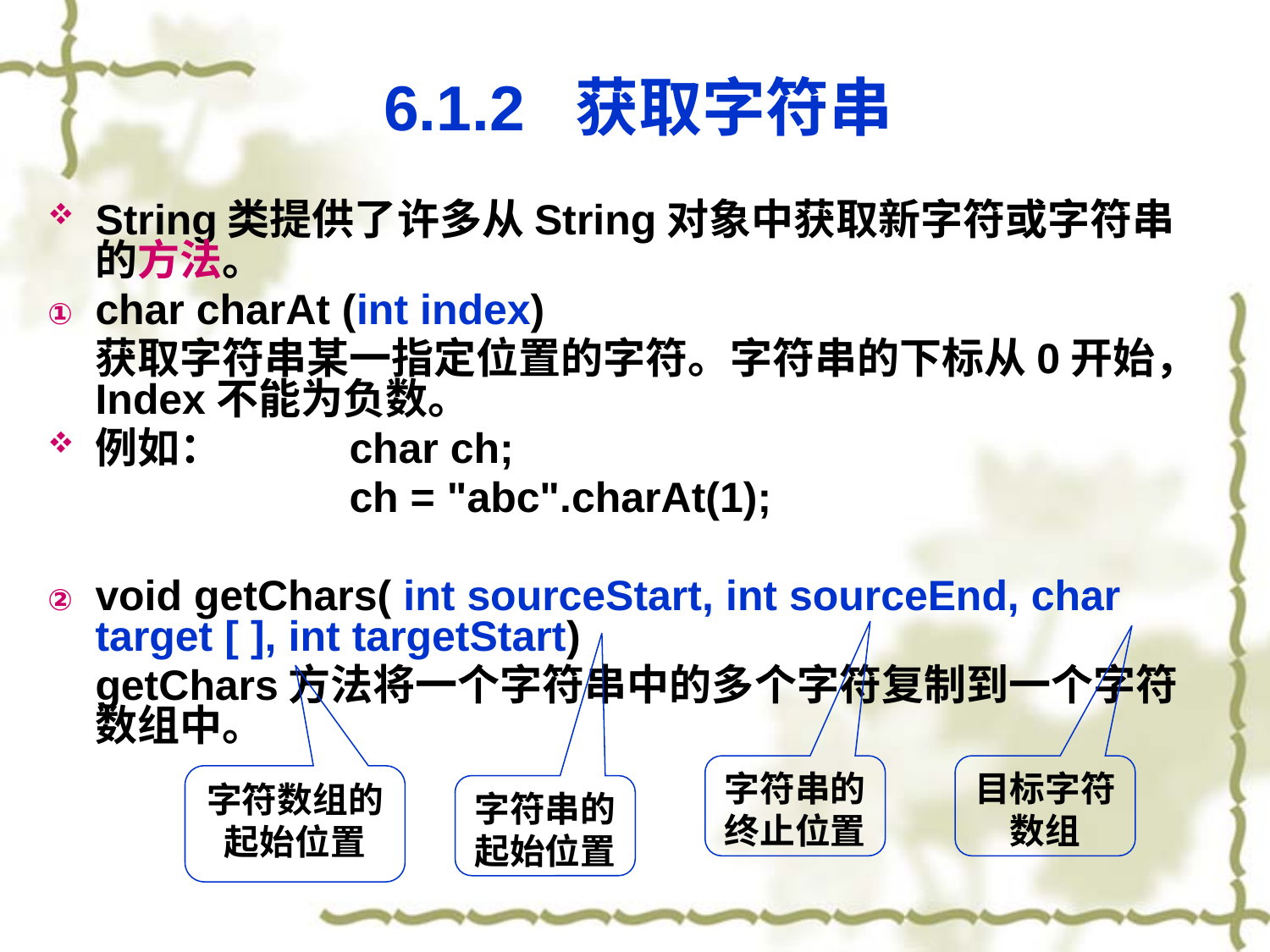

# 6.1.2  获取字符串
String类提供了许多从String对象中获取新字符或字符串的方法。
char charAt (int index)
	获取字符串某一指定位置的字符。字符串的下标从0开始，Index不能为负数。
例如：	char ch;
			ch = "abc".charAt(1);

void getChars( int sourceStart, int sourceEnd, char target [ ], int targetStart)
	getChars方法将一个字符串中的多个字符复制到一个字符数组中。
字符串的终止位置
目标字符数组
字符数组的起始位置
字符串的起始位置